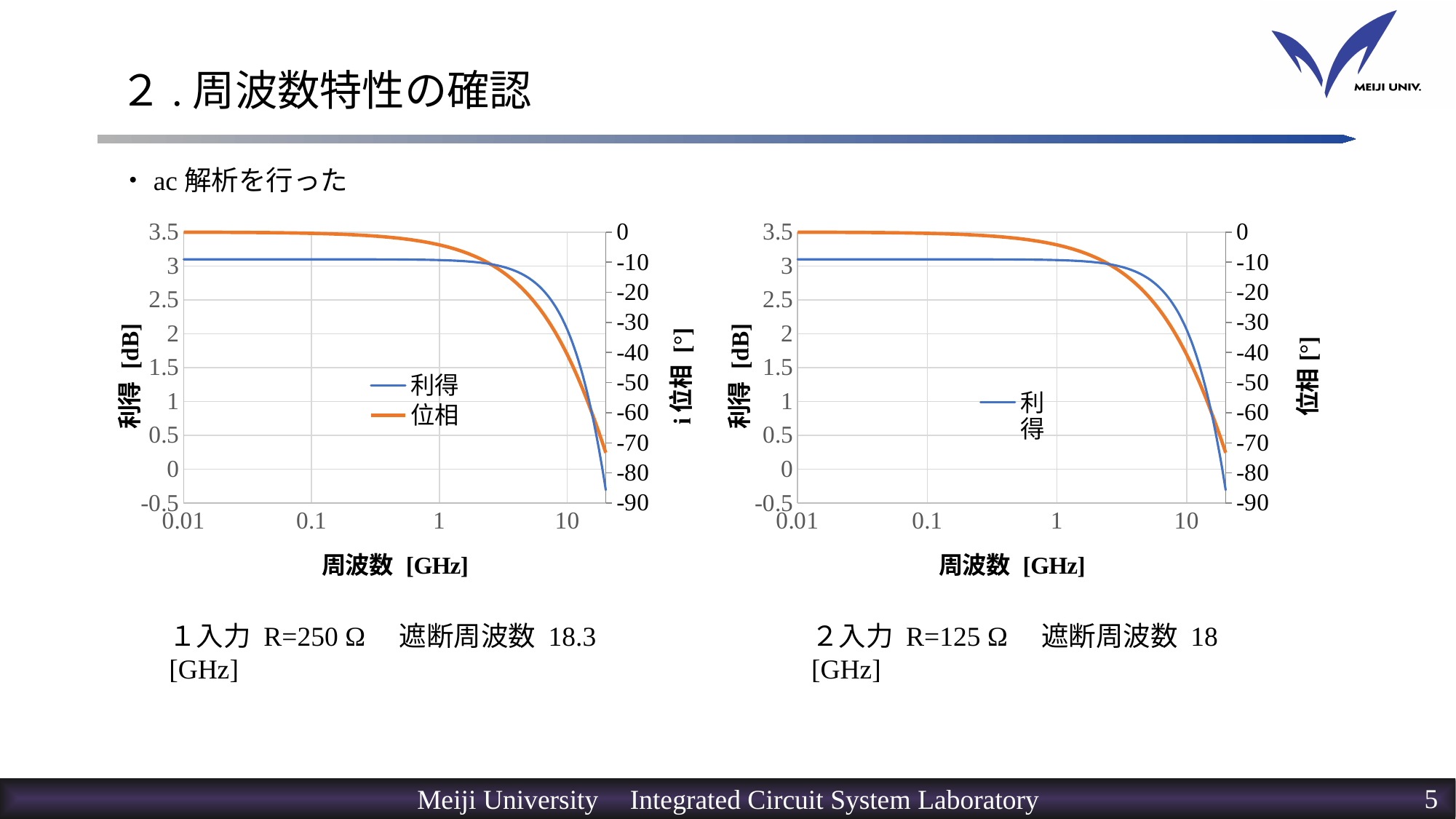

# ２.周波数特性の確認
・ac解析を行った

### Chart

| Category |  |  |
|---|---|---|

### Chart

| Category |  |  |
|---|---|---|
１入力 R=250 Ω　遮断周波数 18.3 [GHz]
２入力 R=125 Ω　遮断周波数 18 [GHz]